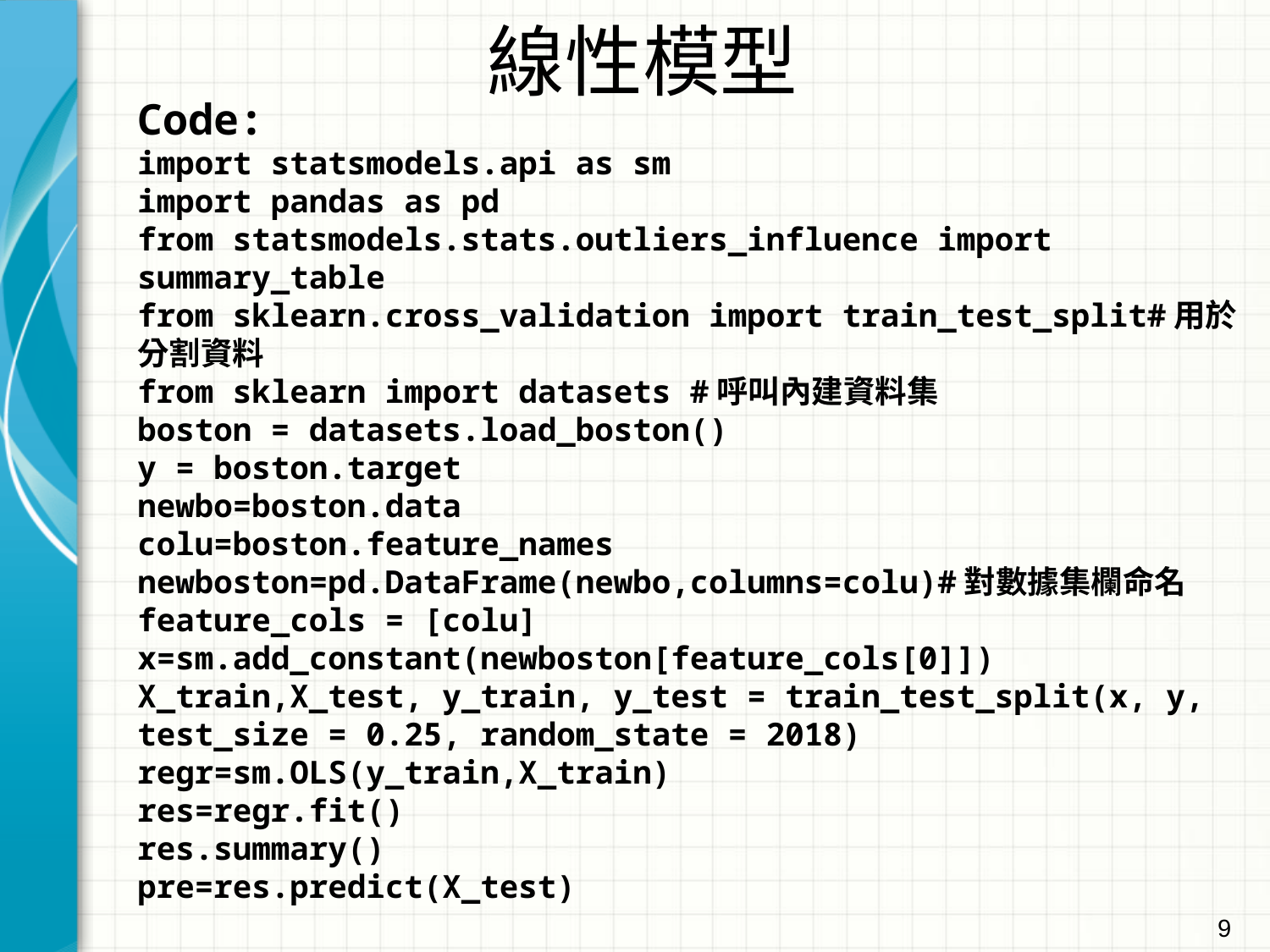

線性模型

Code:
import statsmodels.api as sm
import pandas as pd
from statsmodels.stats.outliers_influence import summary_table
from sklearn.cross_validation import train_test_split#用於分割資料
from sklearn import datasets #呼叫內建資料集
boston = datasets.load_boston()
y = boston.target
newbo=boston.data
colu=boston.feature_names
newboston=pd.DataFrame(newbo,columns=colu)#對數據集欄命名
feature_cols = [colu]
x=sm.add_constant(newboston[feature_cols[0]])
X_train,X_test, y_train, y_test = train_test_split(x, y,
test_size = 0.25, random_state = 2018)
regr=sm.OLS(y_train,X_train)
res=regr.fit()
res.summary()
pre=res.predict(X_test)

9